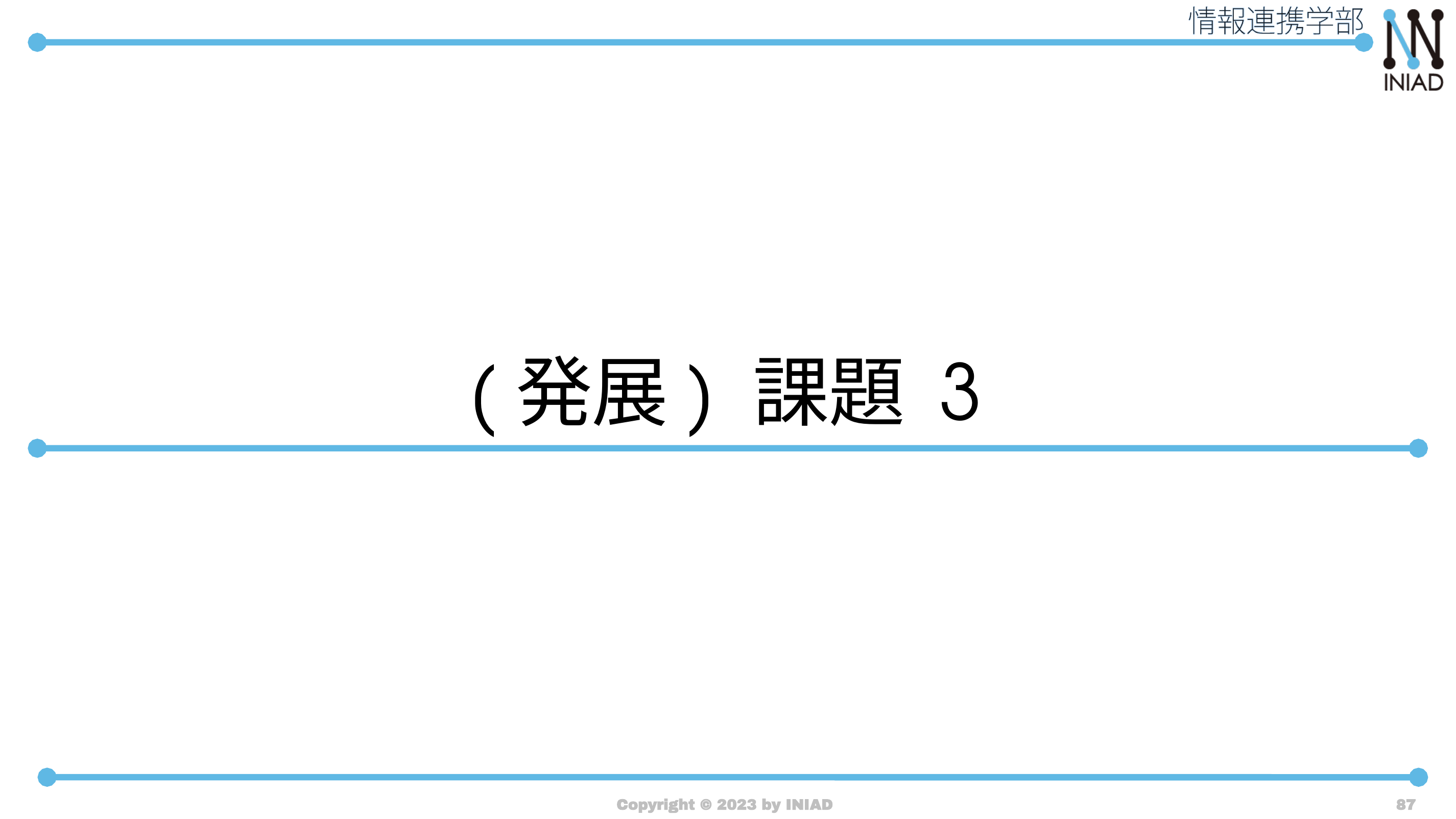

# (発展) 課題 3

Copyright © 2023 by INIAD
87